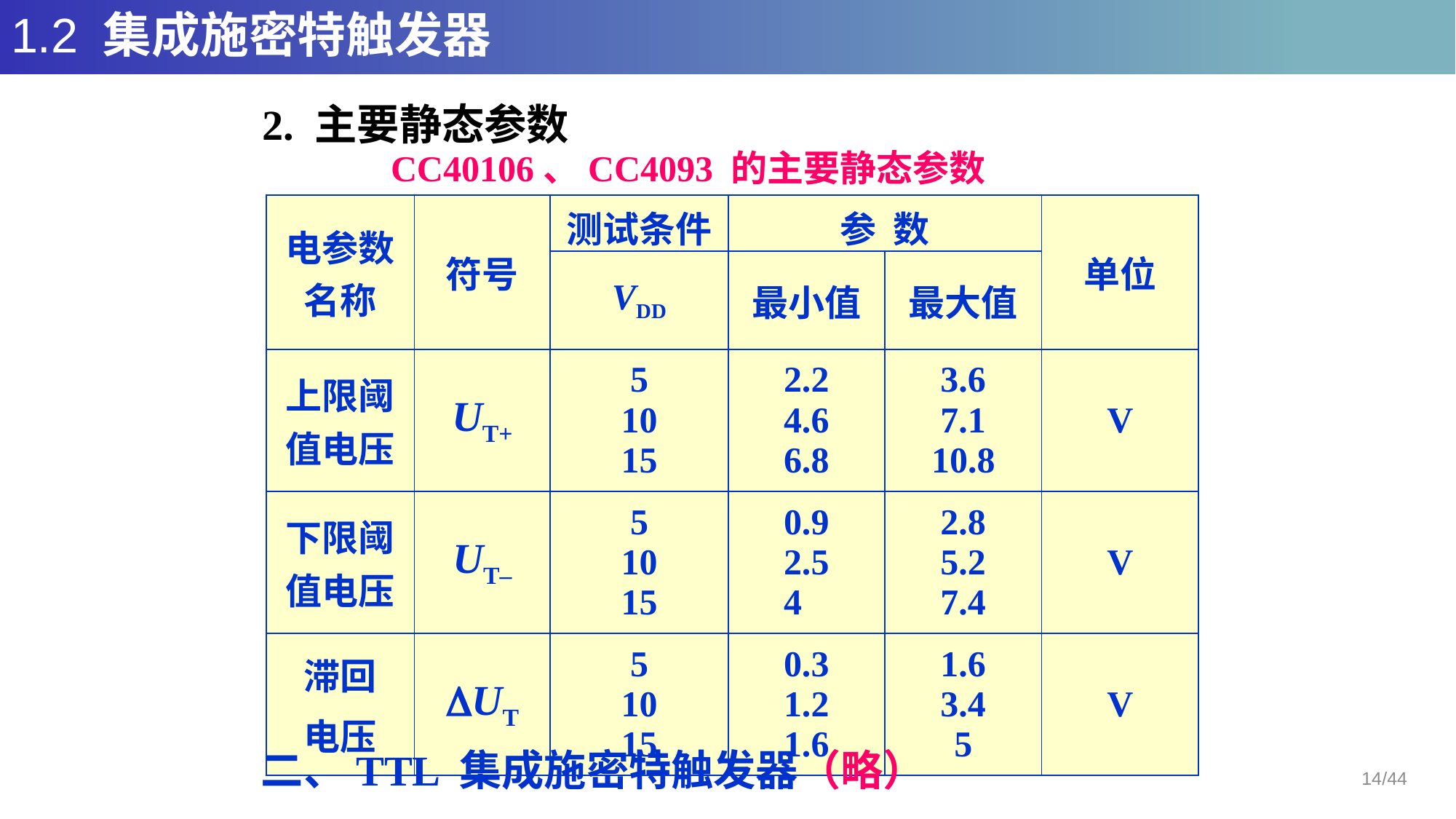

# 1.2 集成施密特触发器
2. 主要静态参数
CC40106、CC4093 的主要静态参数
| 电参数 名称 | 符号 | 测试条件 | 参 数 |  | 单位 |
| --- | --- | --- | --- | --- | --- |
|  |  | VDD | 最小值 | 最大值 |  |
| 上限阈值电压 | UT+ | 5 10 15 | 2.2 4.6 6.8 | 3.6 7.1 10.8 | V |
| 下限阈值电压 | UT– | 5 10 15 | 0.9 2.5 4 | 2.8 5.2 7.4 | V |
| 滞回 电压 | ΔUT | 5 10 15 | 0.3 1.2 1.6 | 1.6 3.4 5 | V |
二、TTL 集成施密特触发器（略）
14/44